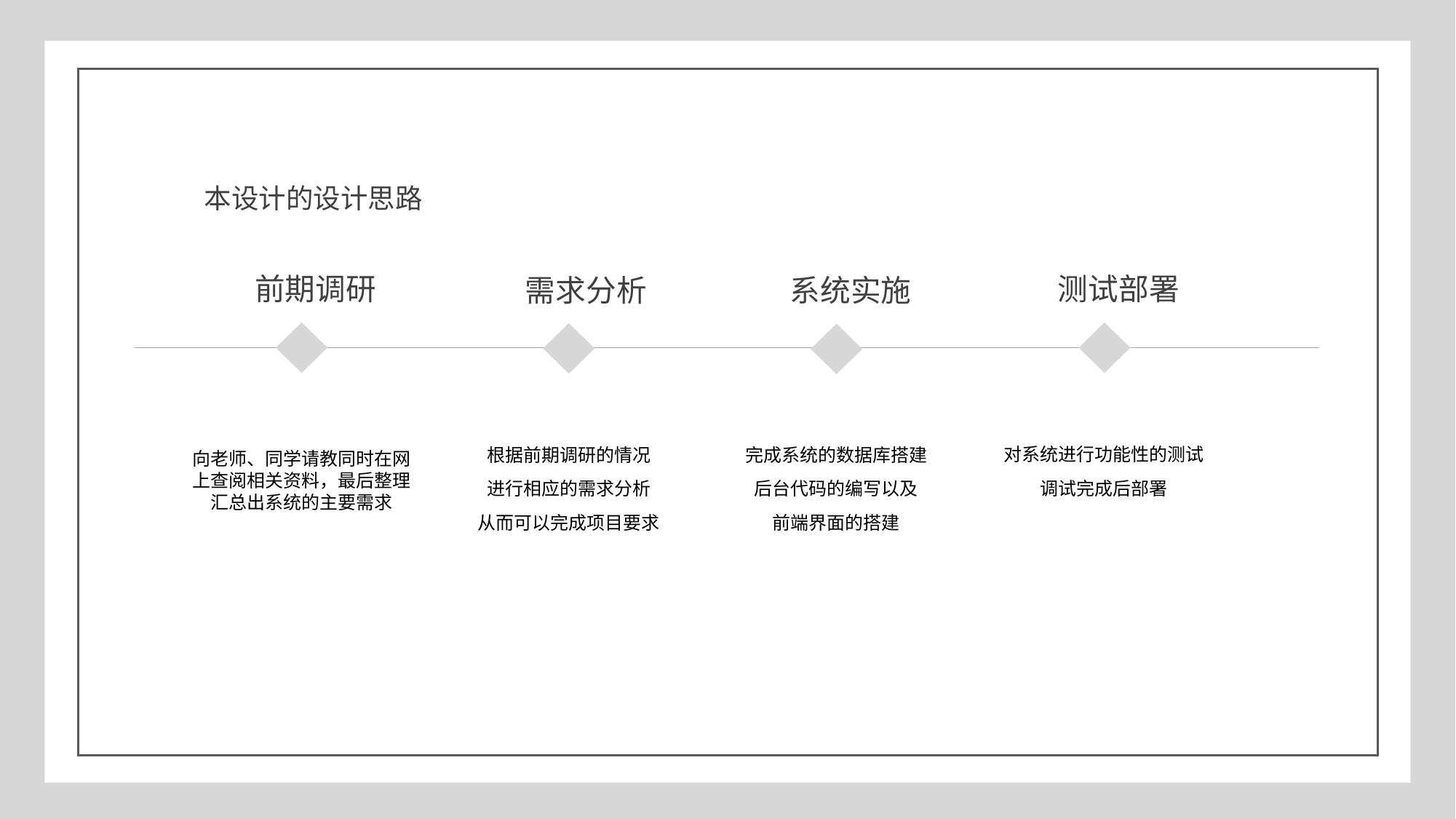

本设计的设计思路
测试部署
前期调研
需求分析
系统实施

对系统进行功能性的测试
调试完成后部署
根据前期调研的情况
进行相应的需求分析
从而可以完成项目要求
完成系统的数据库搭建
后台代码的编写以及
前端界面的搭建
向老师、同学请教同时在网上查阅相关资料，最后整理汇总出系统的主要需求